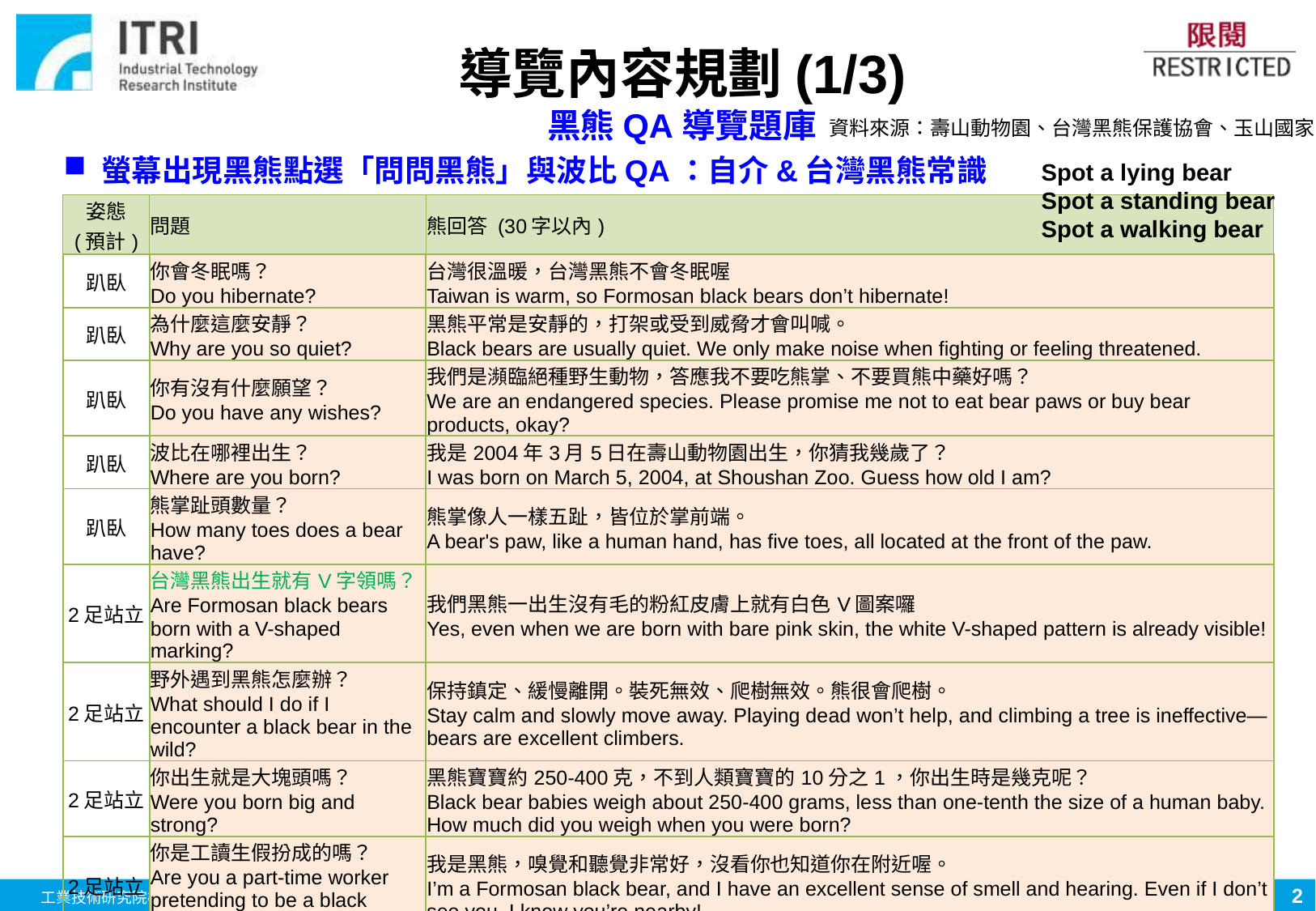

導覽內容規劃(1/3)
黑熊QA導覽題庫
資料來源：壽山動物園、台灣黑熊保護協會、玉山國家公園
螢幕出現黑熊點選「問問黑熊」與波比QA：自介&台灣黑熊常識
Spot a lying bear
Spot a standing bear
Spot a walking bear
| 姿態 (預計) | 問題 | 熊回答 (30字以內) |
| --- | --- | --- |
| 趴臥 | 你會冬眠嗎？ Do you hibernate? | 台灣很溫暖，台灣黑熊不會冬眠喔 Taiwan is warm, so Formosan black bears don’t hibernate! |
| 趴臥 | 為什麼這麼安靜？ Why are you so quiet? | 黑熊平常是安靜的，打架或受到威脅才會叫喊。 Black bears are usually quiet. We only make noise when fighting or feeling threatened. |
| 趴臥 | 你有沒有什麼願望？ Do you have any wishes? | 我們是瀕臨絕種野生動物，答應我不要吃熊掌、不要買熊中藥好嗎？ We are an endangered species. Please promise me not to eat bear paws or buy bear products, okay? |
| 趴臥 | 波比在哪裡出生？ Where are you born? | 我是2004年3月5日在壽山動物園出生，你猜我幾歲了？ I was born on March 5, 2004, at Shoushan Zoo. Guess how old I am? |
| 趴臥 | 熊掌趾頭數量？ How many toes does a bear have? | 熊掌像人一樣五趾，皆位於掌前端。 A bear's paw, like a human hand, has five toes, all located at the front of the paw. |
| 2足站立 | 台灣黑熊出生就有V字領嗎？ Are Formosan black bears born with a V-shaped marking? | 我們黑熊一出生沒有毛的粉紅皮膚上就有白色V圖案囉 Yes, even when we are born with bare pink skin, the white V-shaped pattern is already visible! |
| 2足站立 | 野外遇到黑熊怎麼辦？ What should I do if I encounter a black bear in the wild? | 保持鎮定、緩慢離開。裝死無效、爬樹無效。熊很會爬樹。 Stay calm and slowly move away. Playing dead won’t help, and climbing a tree is ineffective—bears are excellent climbers. |
| 2足站立 | 你出生就是大塊頭嗎？ Were you born big and strong? | 黑熊寶寶約250-400克，不到人類寶寶的10分之1，你出生時是幾克呢？ Black bear babies weigh about 250-400 grams, less than one-tenth the size of a human baby. How much did you weigh when you were born? |
| 2足站立 | 你是工讀生假扮成的嗎？ Are you a part-time worker pretending to be a black bear? | 我是黑熊，嗅覺和聽覺非常好，沒看你也知道你在附近喔。 I’m a Formosan black bear, and I have an excellent sense of smell and hearing. Even if I don’t see you, I know you’re nearby! |
| 2足站立 | 你有尾巴嗎？ Do you have a tail? | 台灣黑熊的尾巴短，通常不到10公分 Formosan black bears have short tails, usually less than 10 cm long. |
| 4足落地 | 你會蹲馬桶嗎？ Do you use the toilet? | 偷偷告訴你，我們黑熊大小便的時候，也是4隻腳站著喔 Here’s a secret: we black bears go to the bathroom on all fours! |
| 4足落地 | 台灣黑熊的特色是什麼？ What are the features of Formosan black bears? | 在胸口有黃色或白色毛呈V字型或是弦月的形狀。 We have a yellow or white V-shaped or crescent-shaped marking on our chest. |
| 4足落地 | 你吃水果會剝皮嗎？ Do you peel fruit? | 我會剝橘子皮! 吃橘子時只吃果肉，不吃果皮。 I can peel oranges! When I eat oranges, I only eat the flesh, not the skin. |
| 4足落地 | 黑熊吃什麼？ What do black bears eat? | 我是雜食性，以植物性食物為主 I’m omnivorous, primarily eating plant-based foods. |
| 4足落地 | 你有兄弟姐妹嗎？ Do you have any siblings? | 波比我和黑皮哥哥都是在動物園出生，黑皮大我2歲。 My brother Happy and I were both born in the zoo. Happy is two years older than I am. |
2